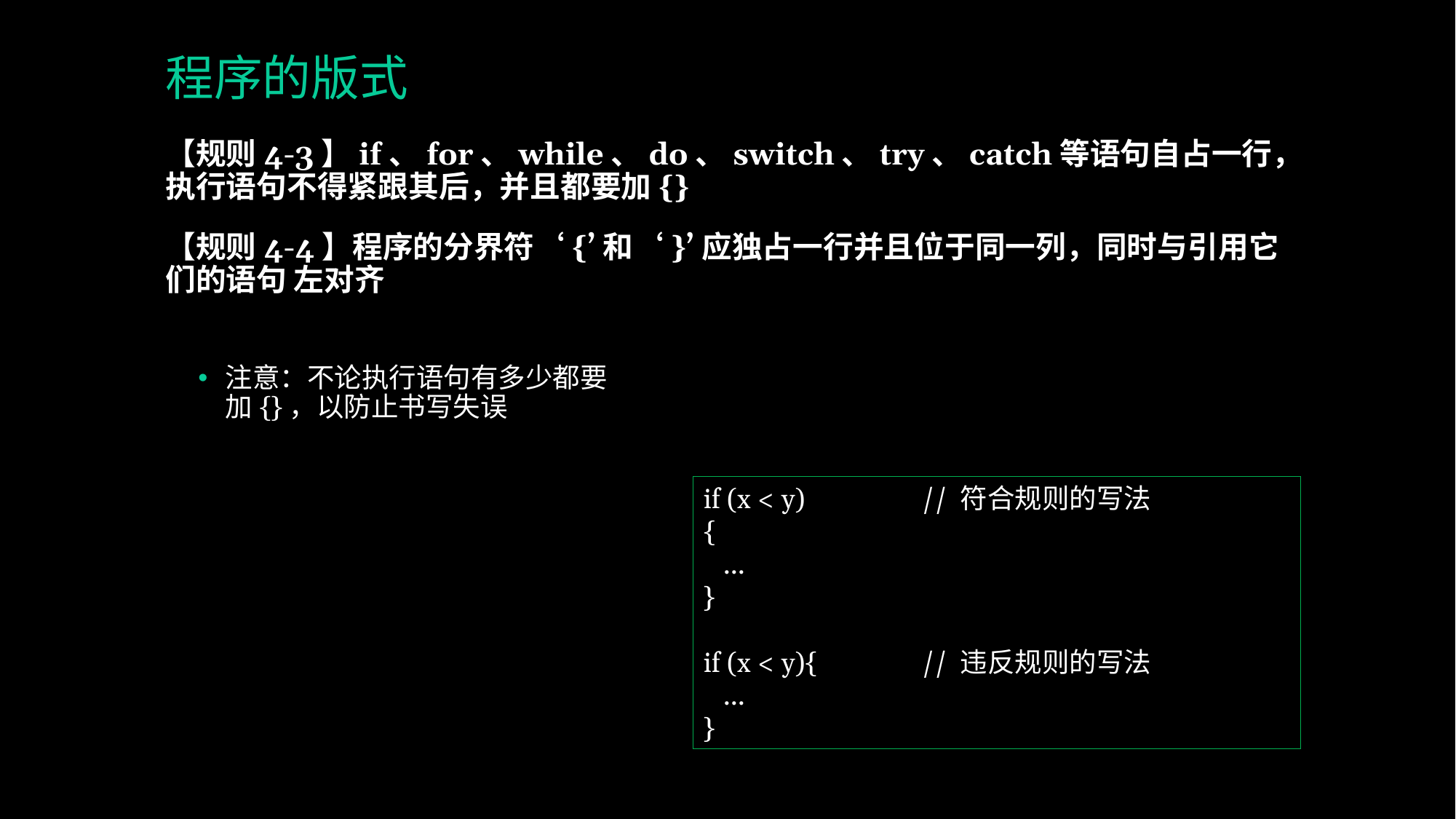

# 程序的版式
【规则4-3】if、for、while、do、switch、try、catch等语句自占一行，执行语句不得紧跟其后，并且都要加{}
【规则4-4】程序的分界符‘{’和‘}’应独占一行并且位于同一列，同时与引用它们的语句 左对齐
注意：不论执行语句有多少都要加{}，以防止书写失误
if (x < y)		// 符合规则的写法
{
   ...
}

if (x < y){	// 违反规则的写法
   ...
}